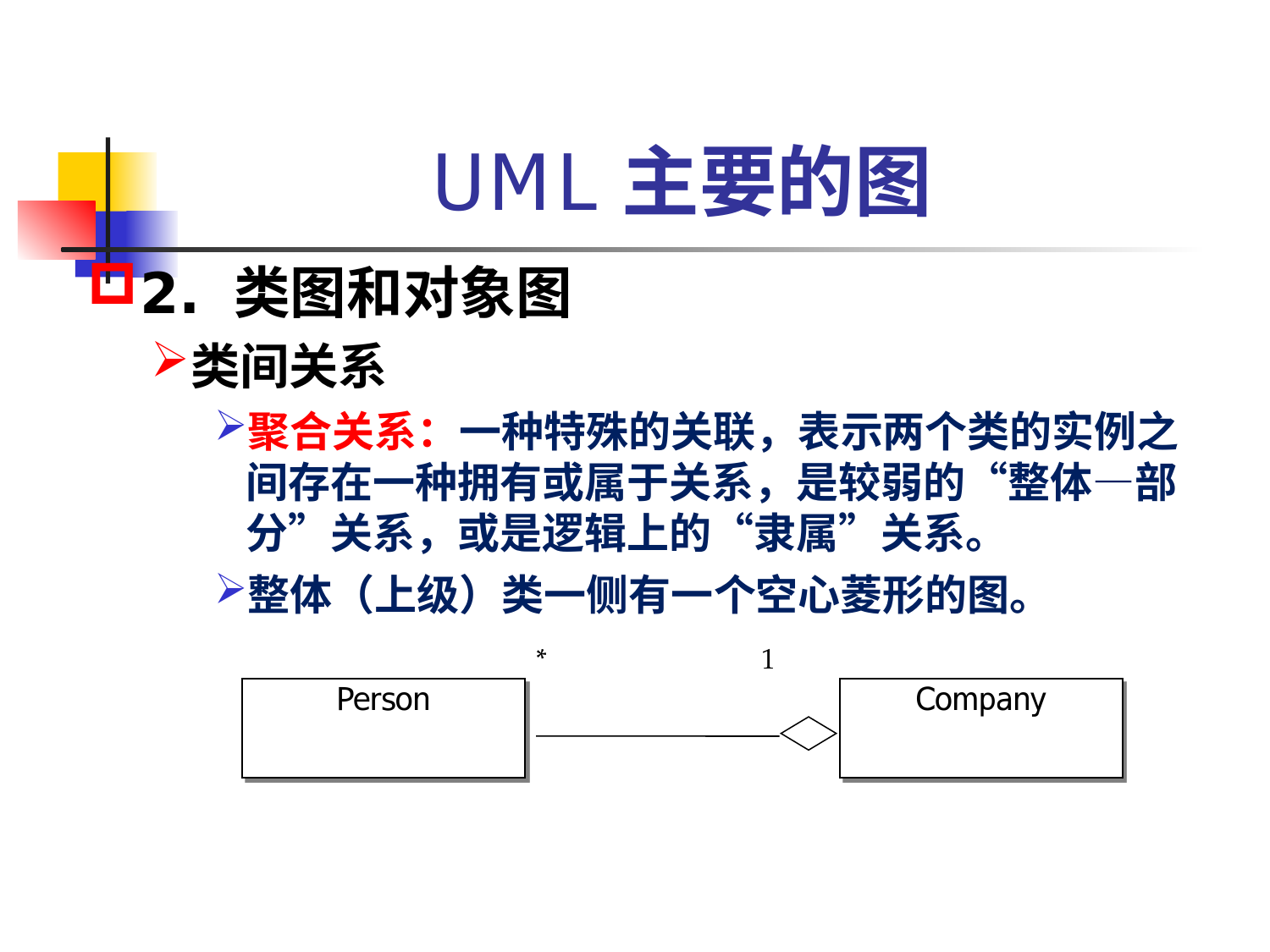

# UML主要的图
2. 类图和对象图
类间关系
聚合关系：一种特殊的关联，表示两个类的实例之间存在一种拥有或属于关系，是较弱的“整体—部分”关系，或是逻辑上的“隶属”关系。
整体（上级）类一侧有一个空心菱形的图。
*
1
Person
Company